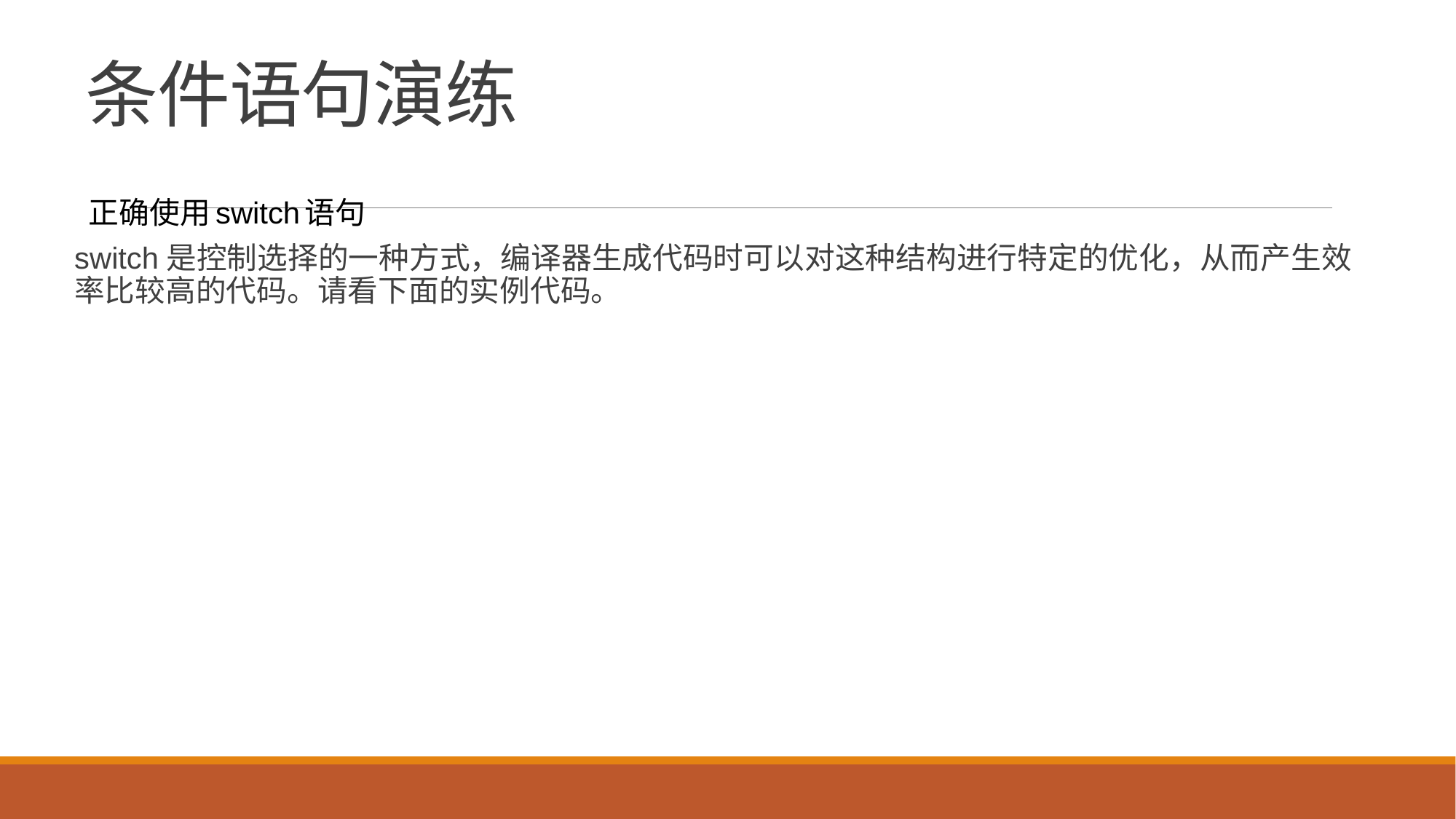

# 条件语句演练

正确使用switch语句
switch是控制选择的一种方式，编译器生成代码时可以对这种结构进行特定的优化，从而产生效率比较高的代码。请看下面的实例代码。